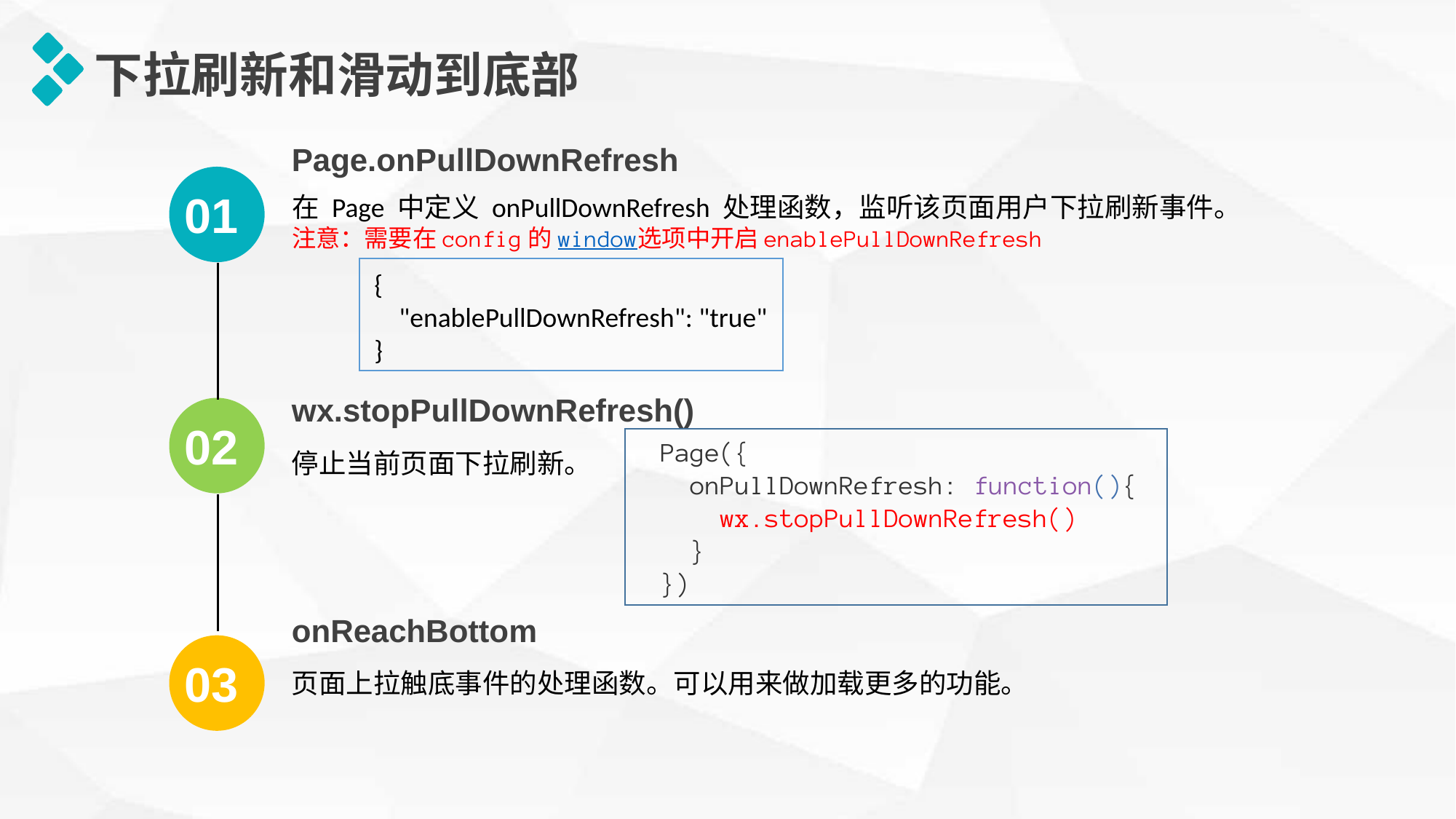

下拉刷新和滑动到底部

Page.onPullDownRefresh

01
在 Page 中定义 onPullDownRefresh 处理函数，监听该页面用户下拉刷新事件。
注意：需要在config的window选项中开启enablePullDownRefresh

{
    "enablePullDownRefresh": "true"
}
wx.stopPullDownRefresh()

02

Page({
  onPullDownRefresh: function(){
    wx.stopPullDownRefresh()
  }
})

停止当前页面下拉刷新。
onReachBottom

03
页面上拉触底事件的处理函数。可以用来做加载更多的功能。
延时符